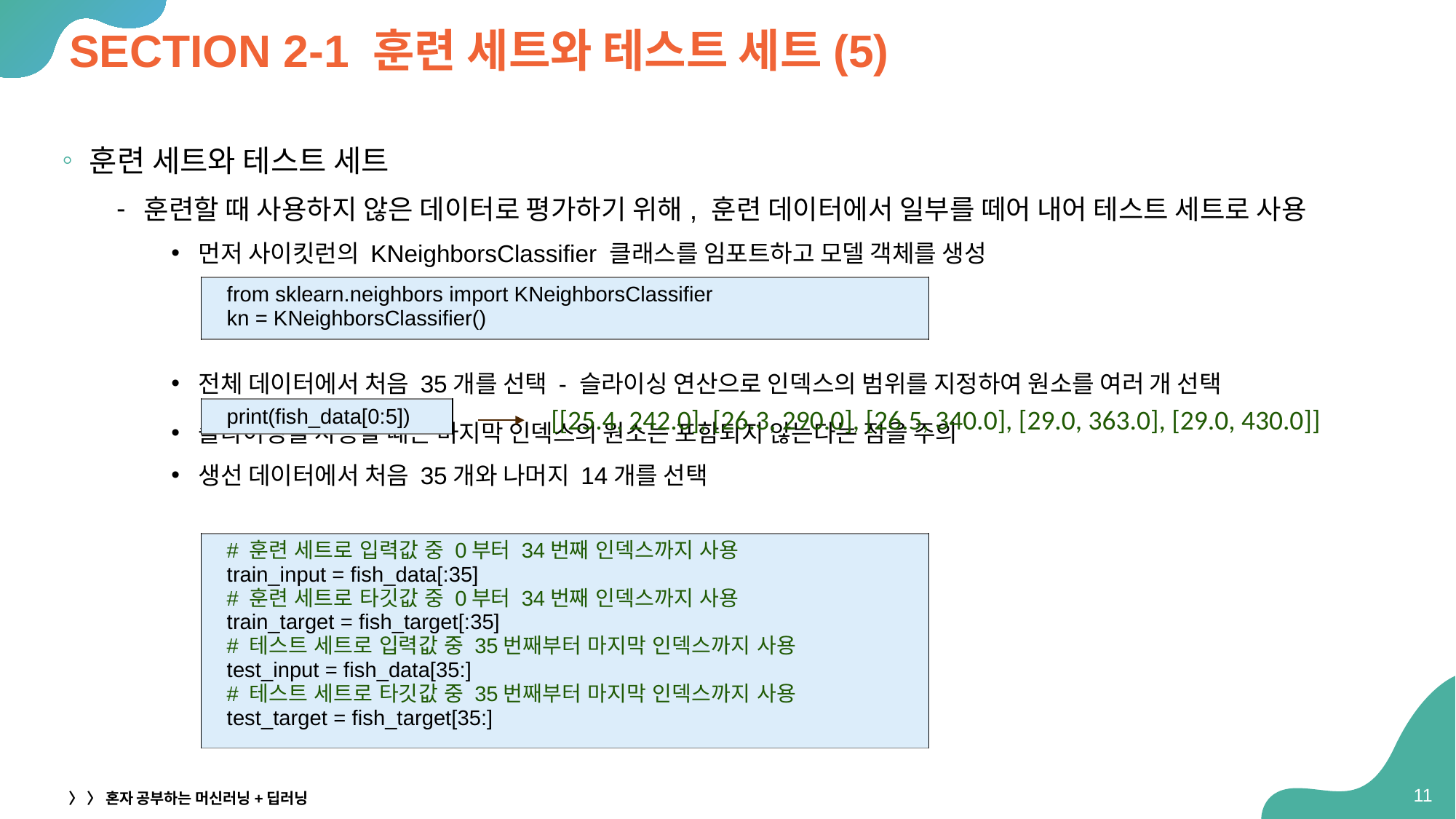

# SECTION 2-1 훈련 세트와 테스트 세트(5)
훈련 세트와 테스트 세트
훈련할 때 사용하지 않은 데이터로 평가하기 위해, 훈련 데이터에서 일부를 떼어 내어 테스트 세트로 사용
먼저 사이킷런의 KNeighborsClassifier 클래스를 임포트하고 모델 객체를 생성

전체 데이터에서 처음 35개를 선택 - 슬라이싱 연산으로 인덱스의 범위를 지정하여 원소를 여러 개 선택
슬라이싱을 사용할 때는 마지막 인덱스의 원소는 포함되지 않는다는 점을 주의
생선 데이터에서 처음 35개와 나머지 14개를 선택
| from sklearn.neighbors import KNeighborsClassifier kn = KNeighborsClassifier() |
| --- |
[[25.4, 242.0], [26.3, 290.0], [26.5, 340.0], [29.0, 363.0], [29.0, 430.0]]
| print(fish\_data[0:5]) |
| --- |
| # 훈련 세트로 입력값 중 0부터 34번째 인덱스까지 사용 train\_input = fish\_data[:35] # 훈련 세트로 타깃값 중 0부터 34번째 인덱스까지 사용 train\_target = fish\_target[:35] # 테스트 세트로 입력값 중 35번째부터 마지막 인덱스까지 사용 test\_input = fish\_data[35:] # 테스트 세트로 타깃값 중 35번째부터 마지막 인덱스까지 사용 test\_target = fish\_target[35:] |
| --- |
11
〉 〉 혼자 공부하는 머신러닝+딥러닝